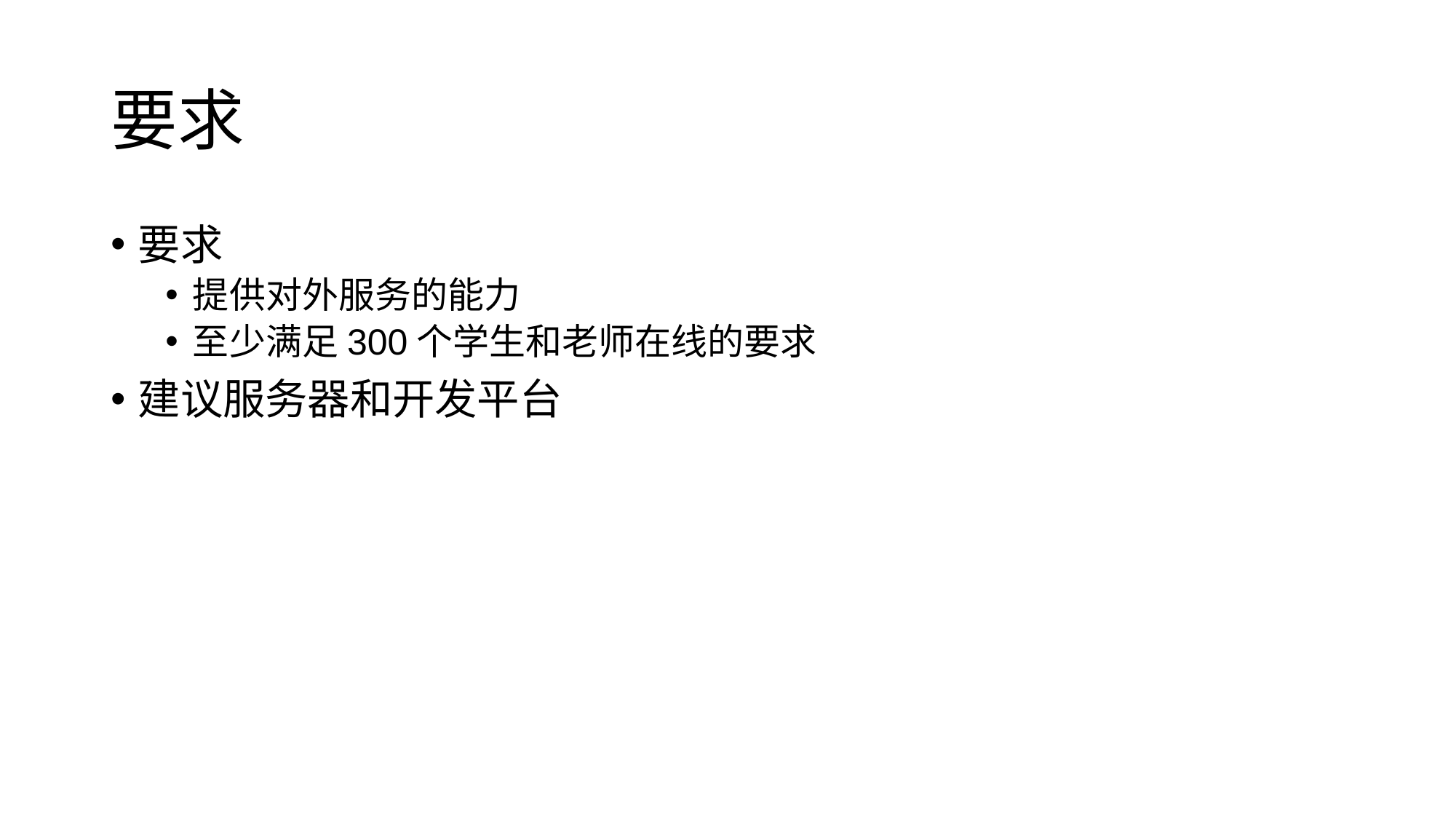

# 要求
要求
提供对外服务的能力
至少满足300个学生和老师在线的要求
建议服务器和开发平台